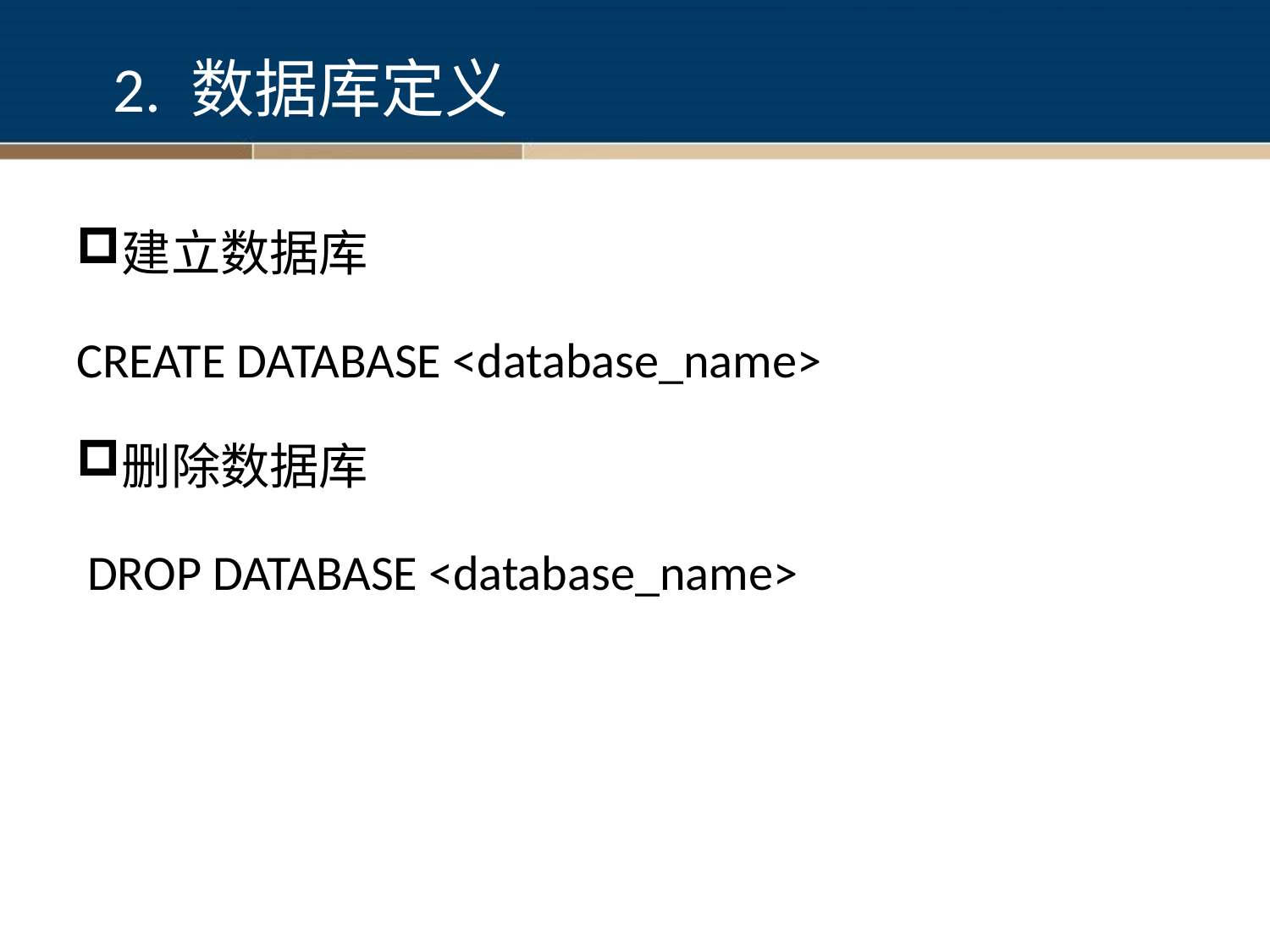

2. 数据库定义
建立数据库
CREATE DATABASE <database_name>
删除数据库
 DROP DATABASE <database_name>